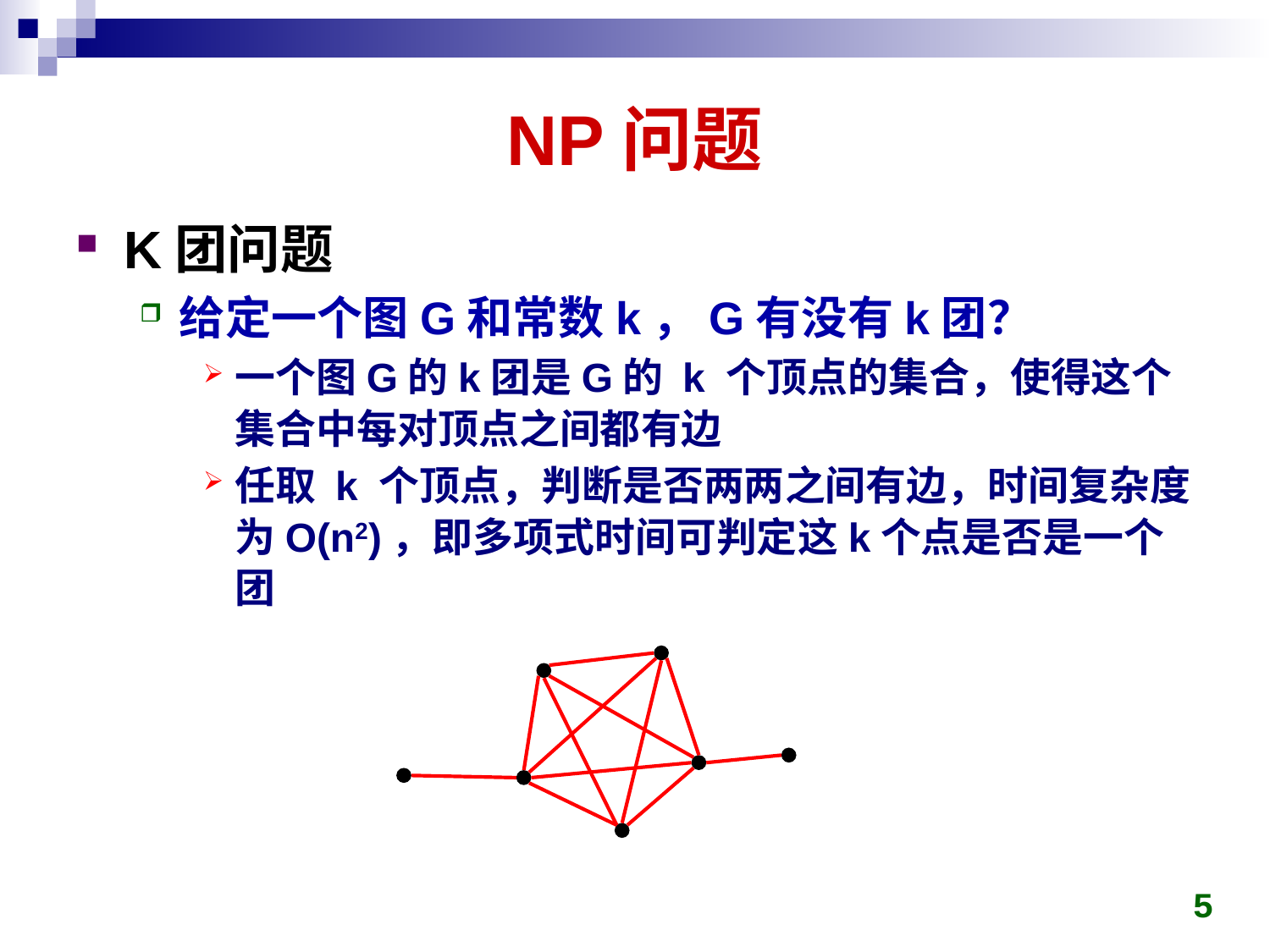

# NP问题
K团问题
给定一个图G和常数k，G有没有k团？
一个图G的k团是G的 k 个顶点的集合，使得这个集合中每对顶点之间都有边
任取 k 个顶点，判断是否两两之间有边，时间复杂度为O(n2)，即多项式时间可判定这k个点是否是一个团

5